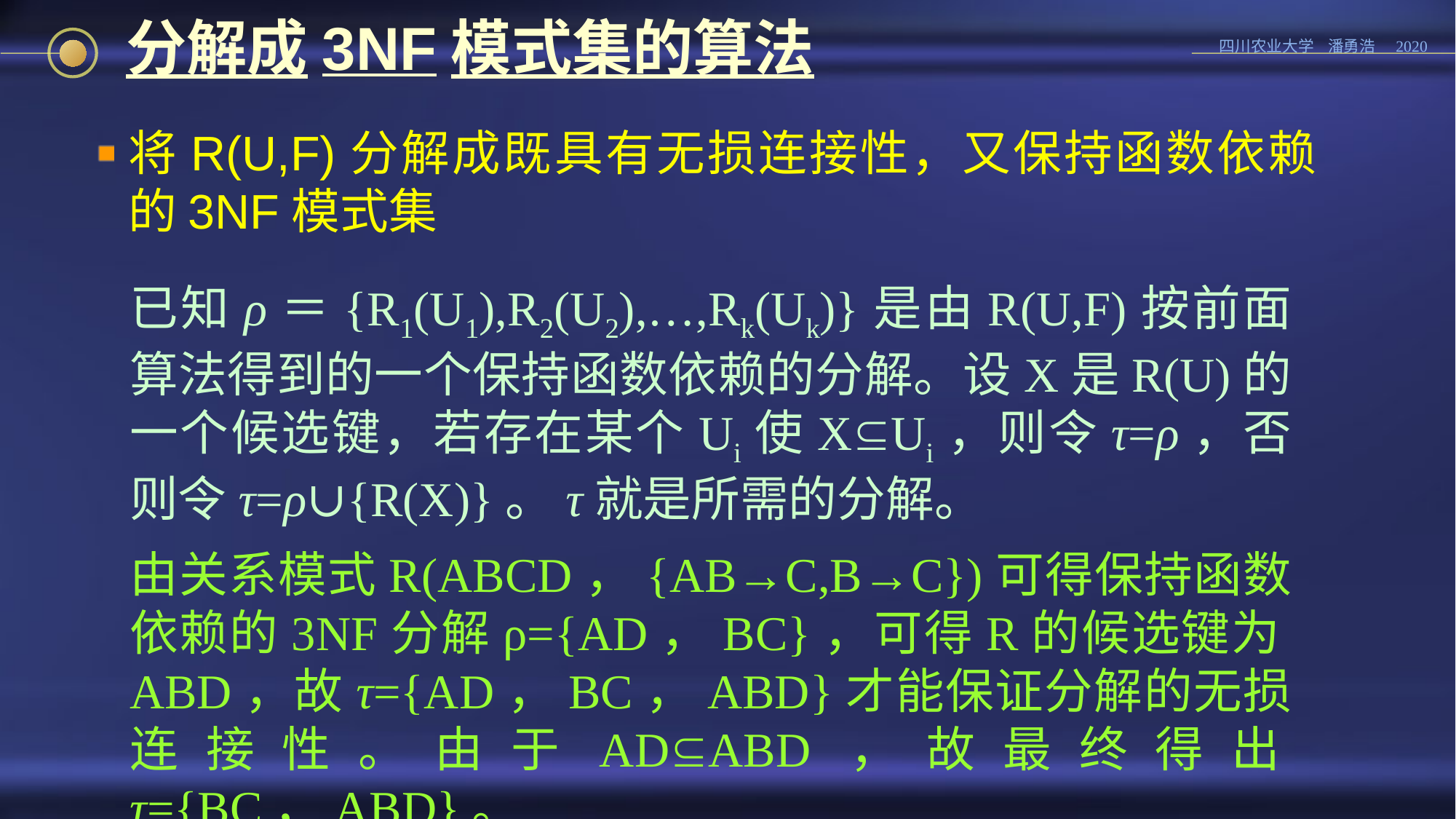

# 分解成3NF模式集的算法
将R(U,F)分解成既具有无损连接性，又保持函数依赖的3NF模式集
已知ρ＝{R1(U1),R2(U2),…,Rk(Uk)}是由R(U,F)按前面算法得到的一个保持函数依赖的分解。设X是R(U)的一个候选键，若存在某个Ui使X⊆Ui，则令τ=ρ，否则令τ=ρ∪{R(X)}。τ就是所需的分解。
由关系模式R(ABCD，{AB→C,B→C})可得保持函数依赖的3NF分解ρ={AD，BC}，可得R的候选键为ABD，故τ={AD，BC，ABD}才能保证分解的无损连接性。由于AD⊆ABD，故最终得出τ={BC，ABD}。